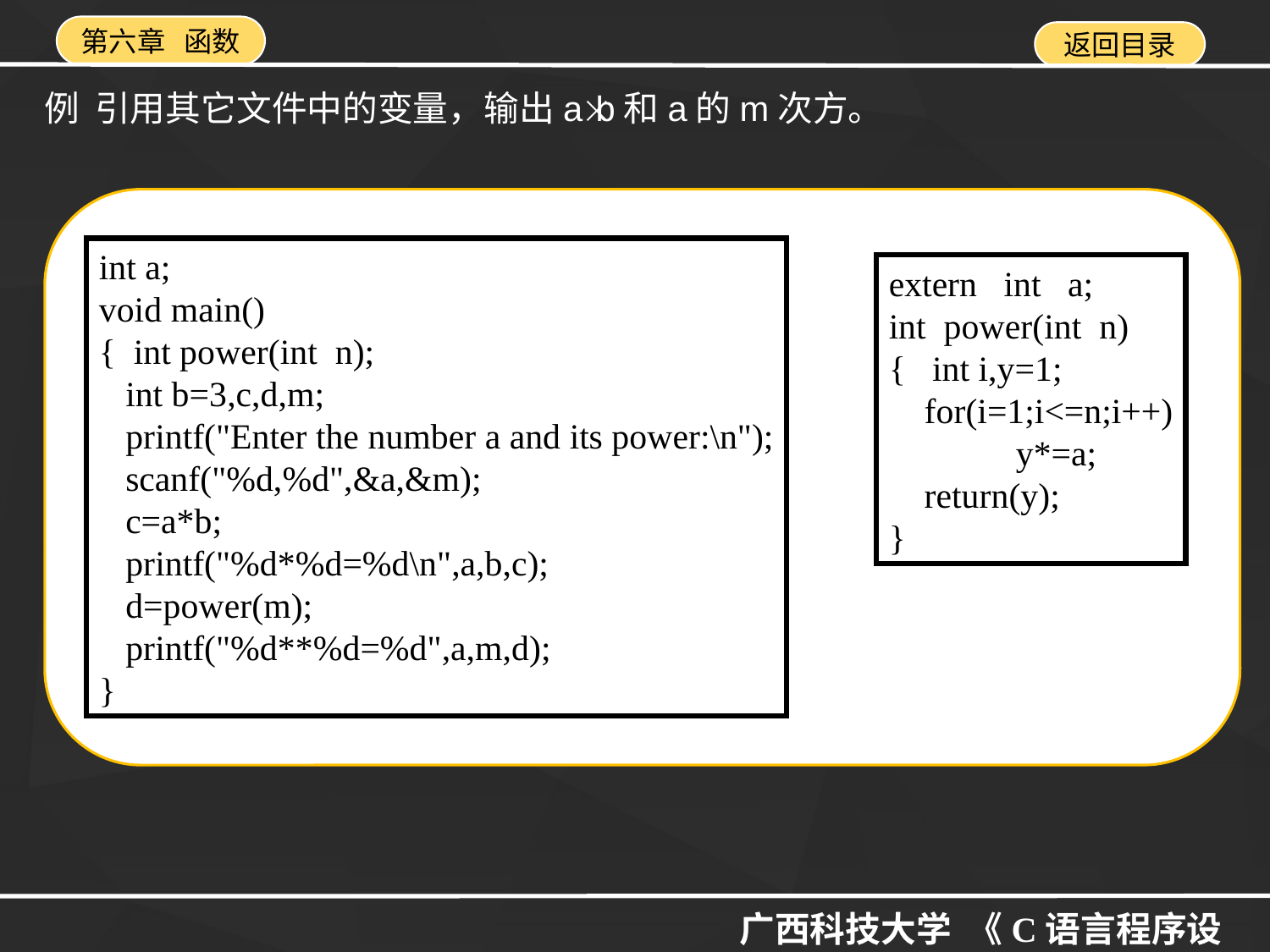

例  引用其它文件中的变量，输出a×b和a的m次方。

int a;
void main()
{  int power(int  n);
   int b=3,c,d,m;
   printf("Enter the number a and its power:\n");
   scanf("%d,%d",&a,&m);
   c=a*b;
   printf("%d*%d=%d\n",a,b,c);
   d=power(m);
   printf("%d**%d=%d",a,m,d);
}
extern   int   a;
int  power(int  n)
{   int i,y=1;
    for(i=1;i<=n;i++)
	y*=a;
    return(y);
}